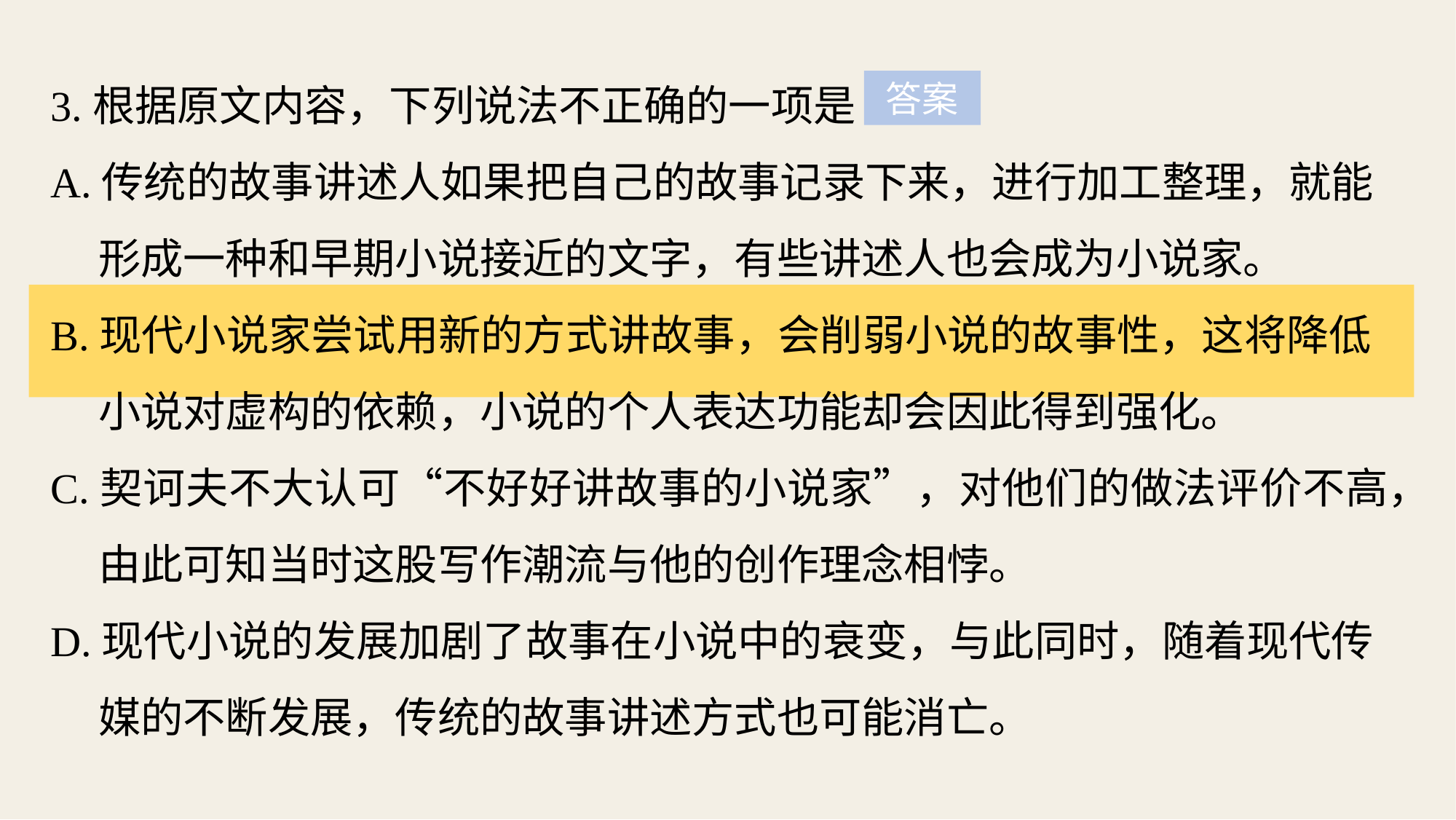

3.根据原文内容，下列说法不正确的一项是
A.传统的故事讲述人如果把自己的故事记录下来，进行加工整理，就能
    形成一种和早期小说接近的文字，有些讲述人也会成为小说家。
B.现代小说家尝试用新的方式讲故事，会削弱小说的故事性，这将降低
    小说对虚构的依赖，小说的个人表达功能却会因此得到强化。
C.契诃夫不大认可“不好好讲故事的小说家”，对他们的做法评价不高，
    由此可知当时这股写作潮流与他的创作理念相悖。
D.现代小说的发展加剧了故事在小说中的衰变，与此同时，随着现代传
    媒的不断发展，传统的故事讲述方式也可能消亡。
答案